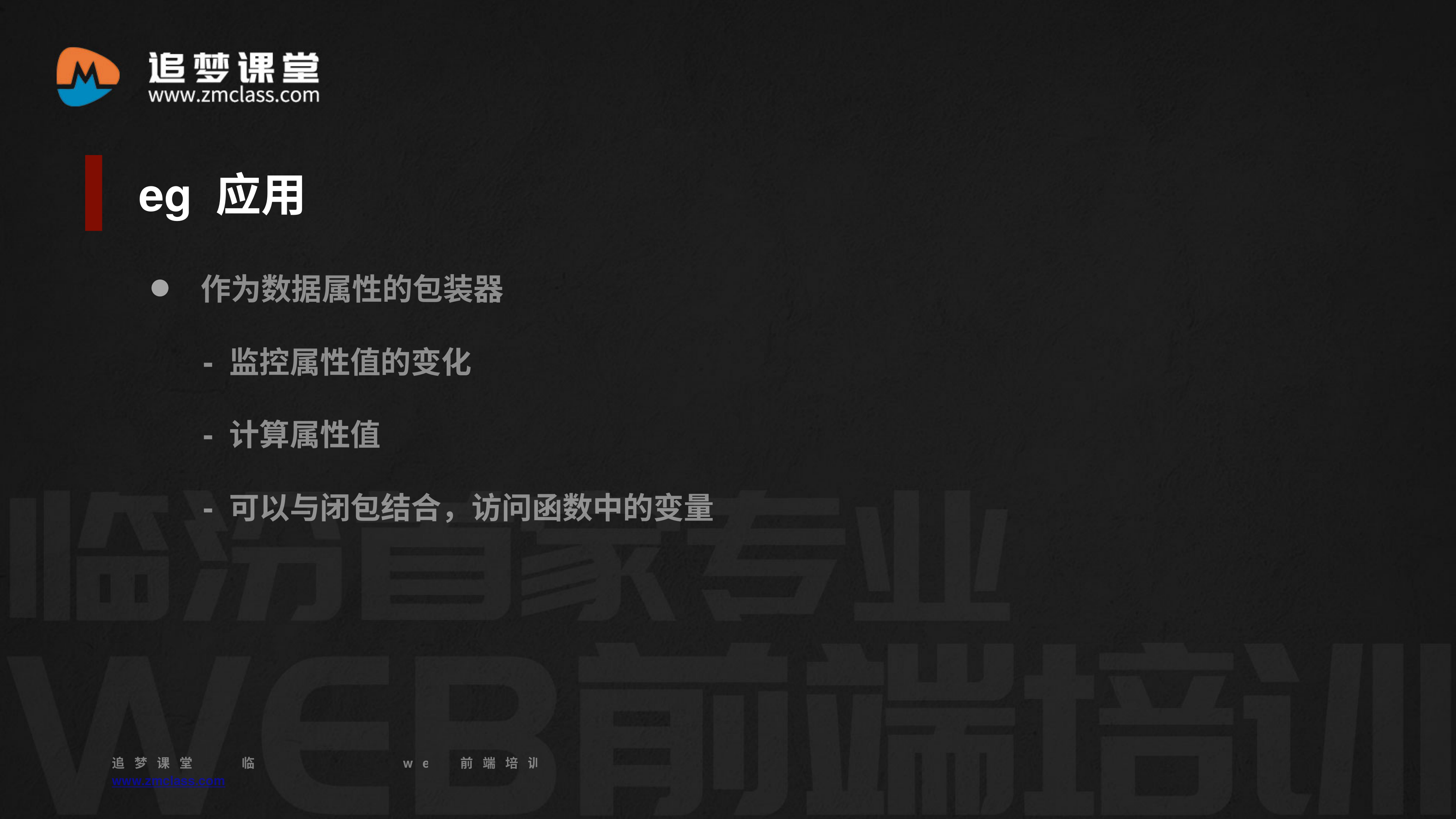

eg 应用
作为数据属性的包装器

- 监控属性值的变化
- 计算属性值
- 可以与闭包结合，访问函数中的变量
追梦课堂   临汾首家专业的web前端培训机构                                                          www.zmclass.com
33